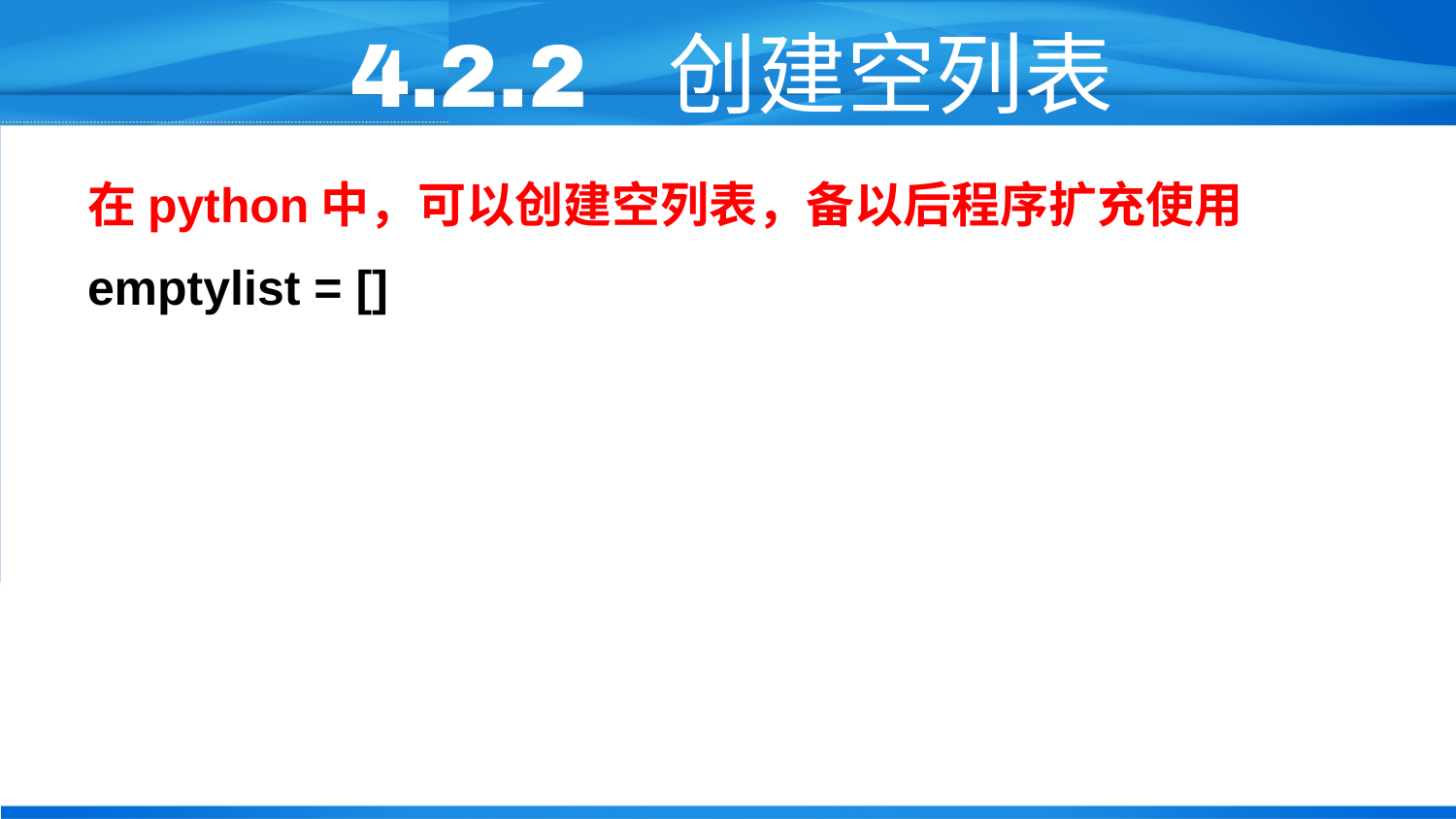

# 4.2.2  创建空列表
在python中，可以创建空列表，备以后程序扩充使用
emptylist = []